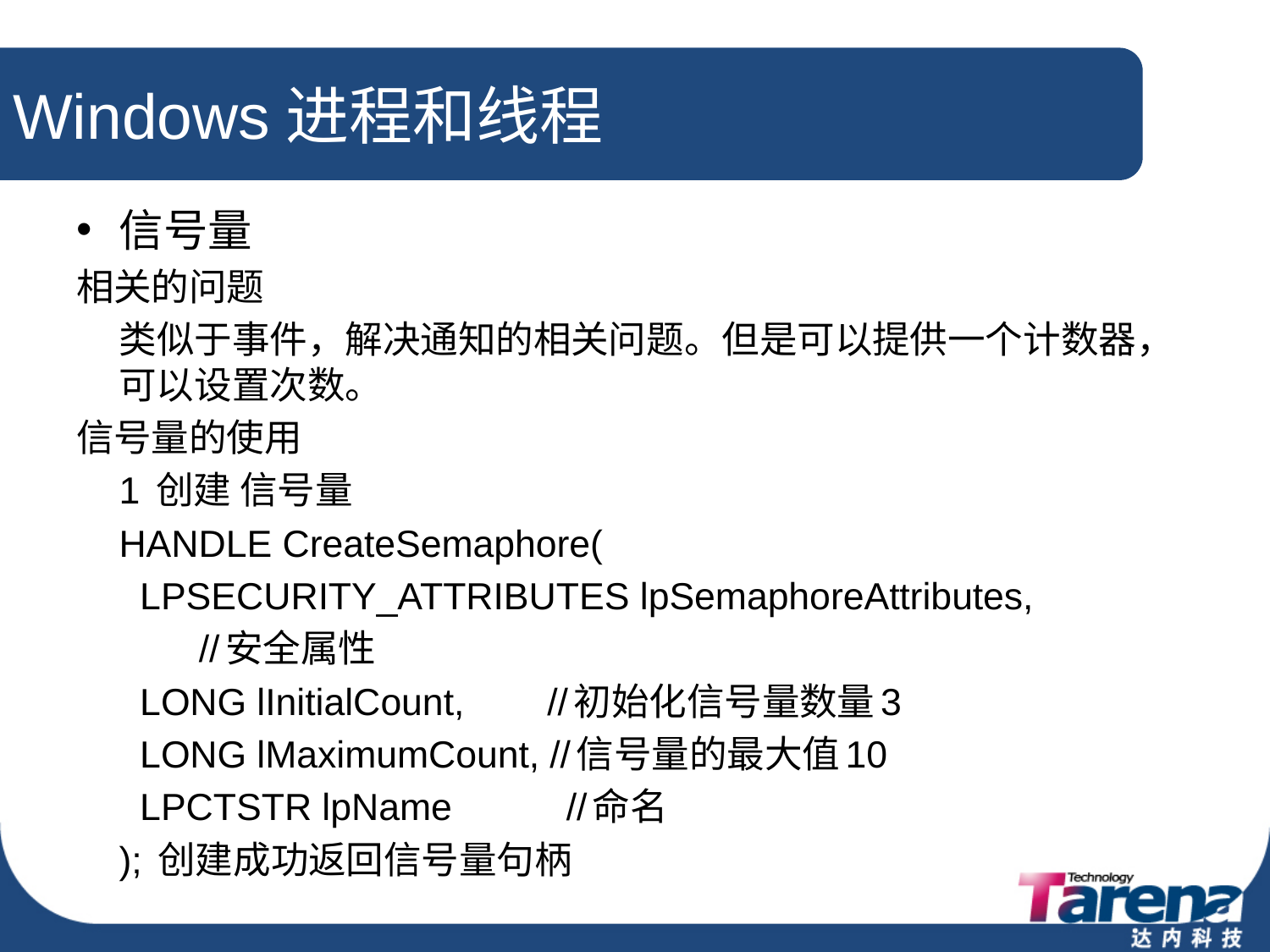

# Windows进程和线程
信号量
相关的问题
	类似于事件，解决通知的相关问题。但是可以提供一个计数器，可以设置次数。
信号量的使用
	1 创建 信号量
	HANDLE CreateSemaphore(
	  LPSECURITY_ATTRIBUTES lpSemaphoreAttributes,
	  	//安全属性
	  LONG lInitialCount,        //初始化信号量数量3
	  LONG lMaximumCount, //信号量的最大值10
	  LPCTSTR lpName           //命名
	); 创建成功返回信号量句柄